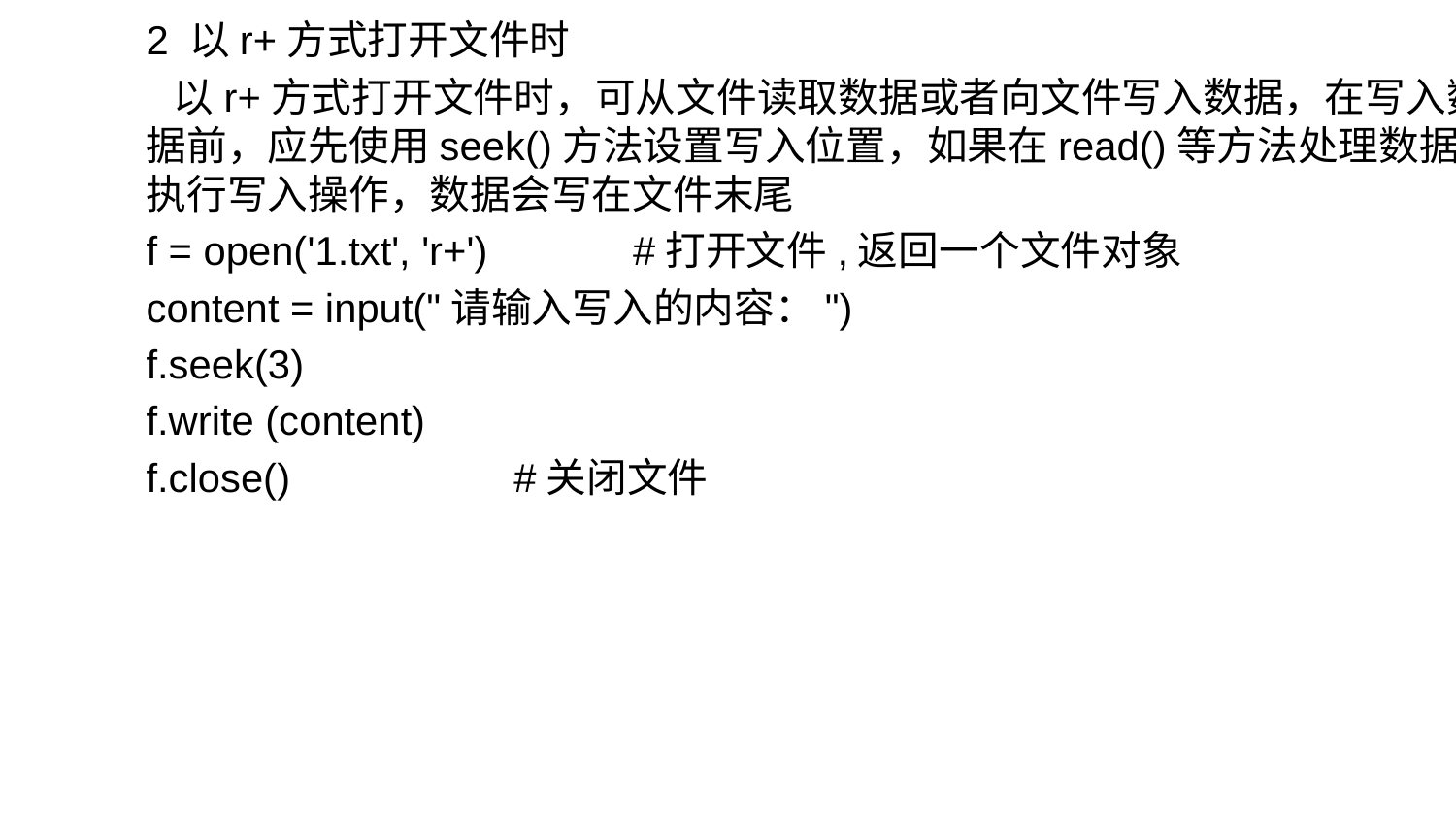

2 以r+方式打开文件时
  以r+方式打开文件时，可从文件读取数据或者向文件写入数据，在写入数据前，应先使用seek()方法设置写入位置，如果在read()等方法处理数据后执行写入操作，数据会写在文件末尾
f = open('1.txt', 'r+')             #打开文件,返回一个文件对象
content = input("请输入写入的内容：")
f.seek(3)
f.write (content)
f.close()                    #关闭文件